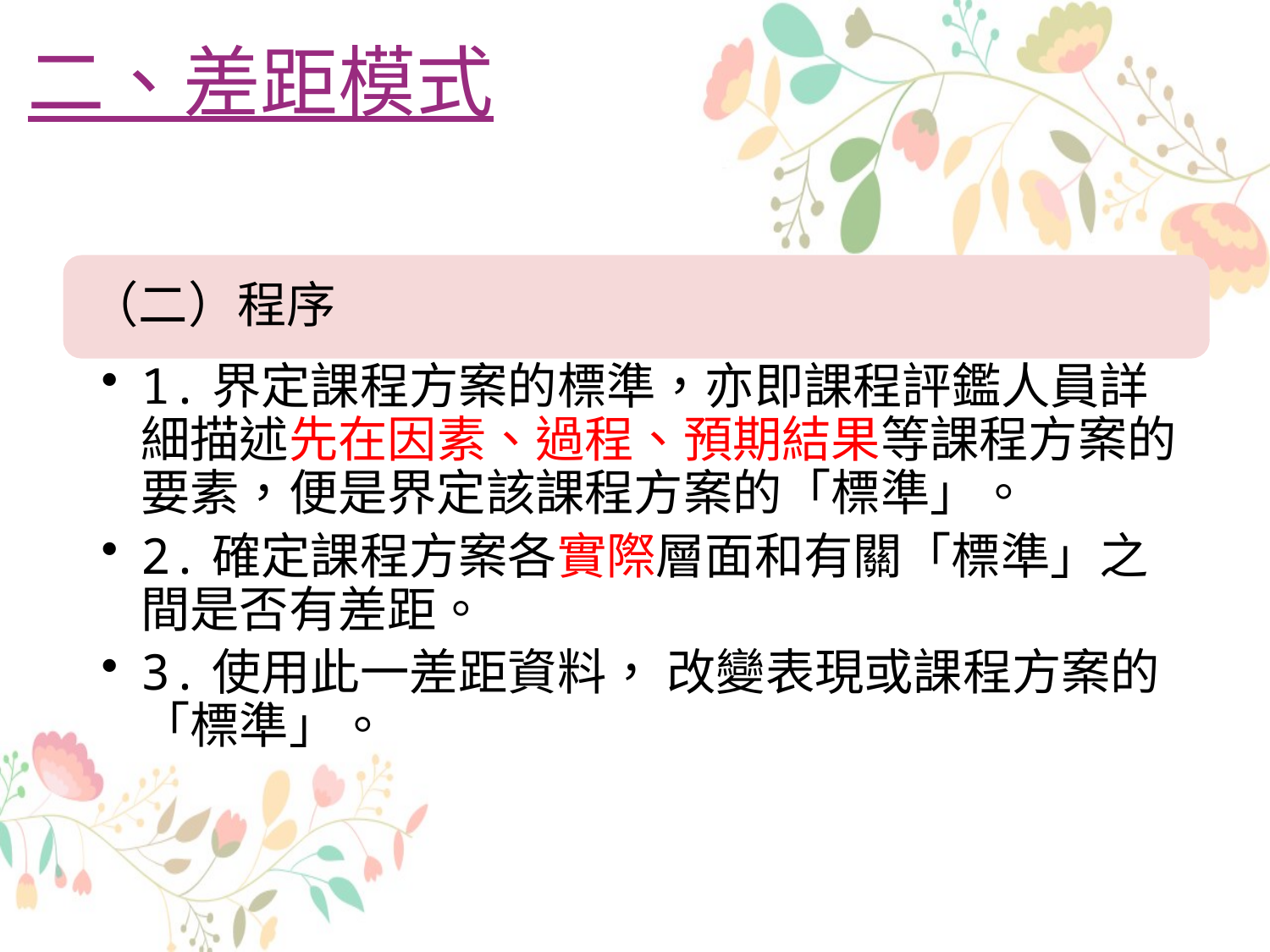

# 二、差距模式
（二）程序
1.界定課程方案的標準，亦即課程評鑑人員詳細描述先在因素、過程、預期結果等課程方案的要素，便是界定該課程方案的「標準」。
2.確定課程方案各實際層面和有關「標準」之間是否有差距。
3.使用此一差距資料， 改變表現或課程方案的「標準」。